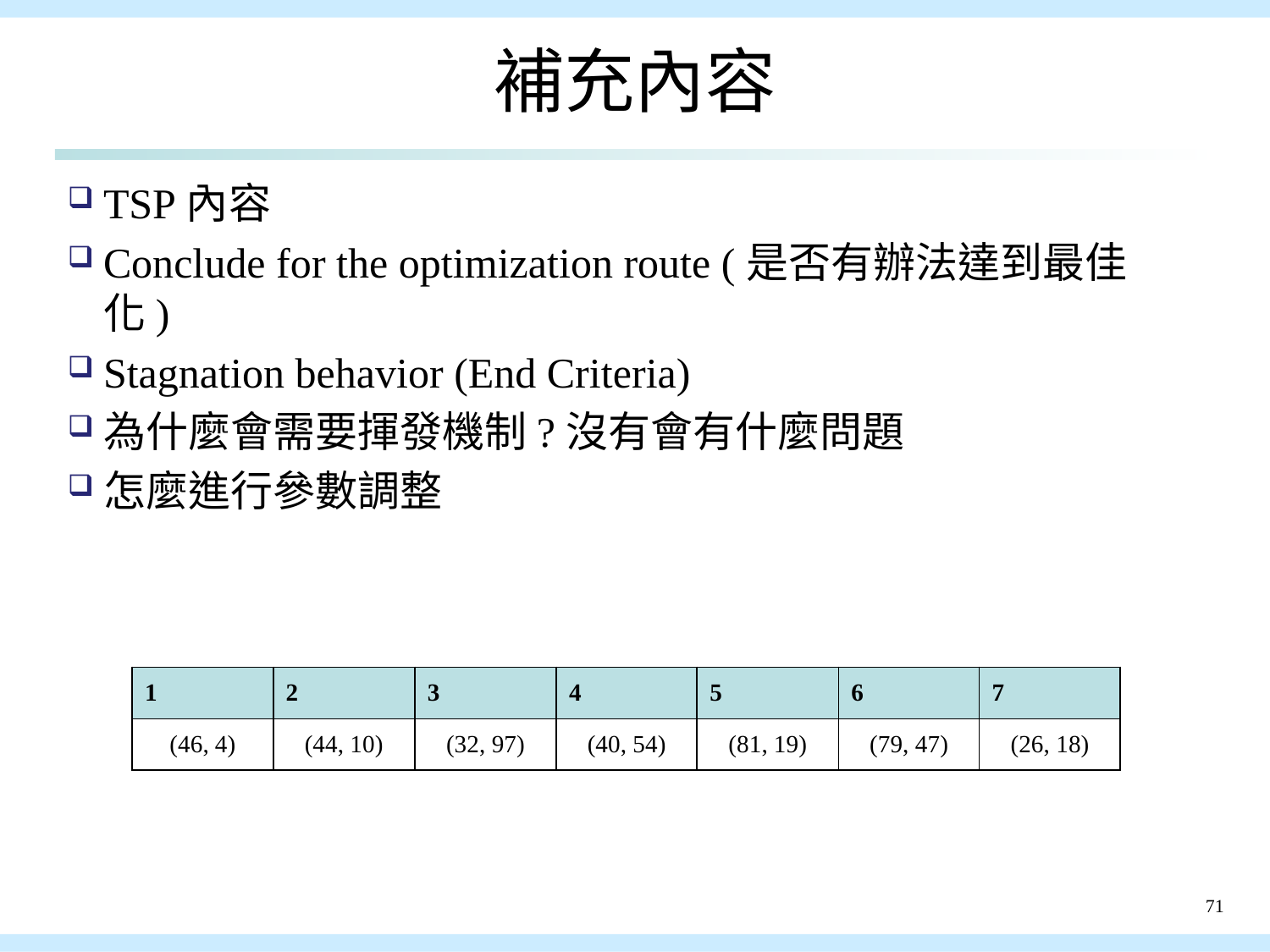

# 補充內容
TSP內容
Conclude for the optimization route (是否有辦法達到最佳化)
Stagnation behavior (End Criteria)
為什麼會需要揮發機制?沒有會有什麼問題
怎麼進行參數調整
| 1 | 2 | 3 | 4 | 5 | 6 | 7 |
| --- | --- | --- | --- | --- | --- | --- |
| (46, 4) | (44, 10) | (32, 97) | (40, 54) | (81, 19) | (79, 47) | (26, 18) |
71